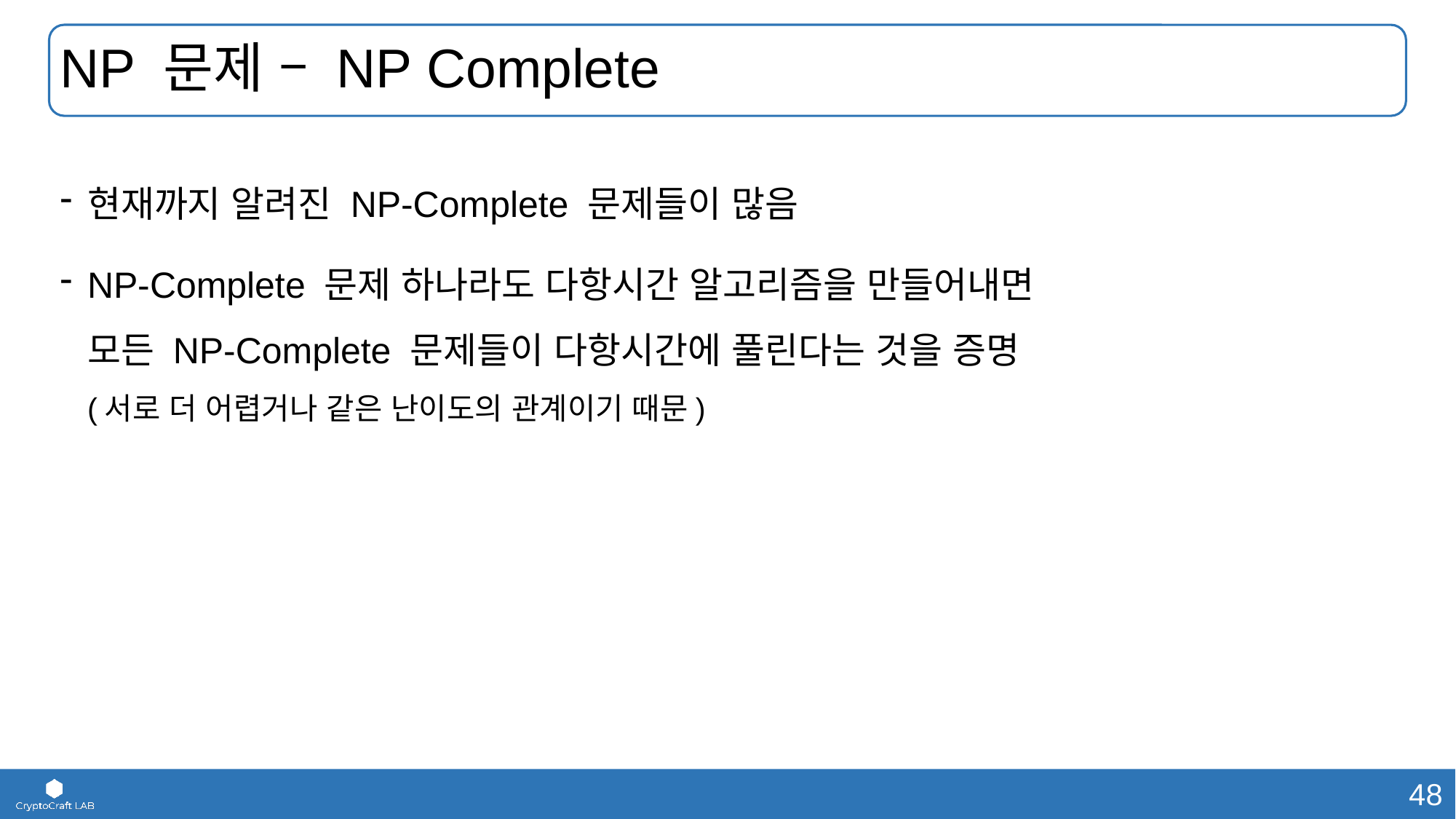

# NP 문제 – NP Complete
현재까지 알려진 NP-Complete 문제들이 많음
NP-Complete 문제 하나라도 다항시간 알고리즘을 만들어내면
모든 NP-Complete 문제들이 다항시간에 풀린다는 것을 증명
(서로 더 어렵거나 같은 난이도의 관계이기 때문)